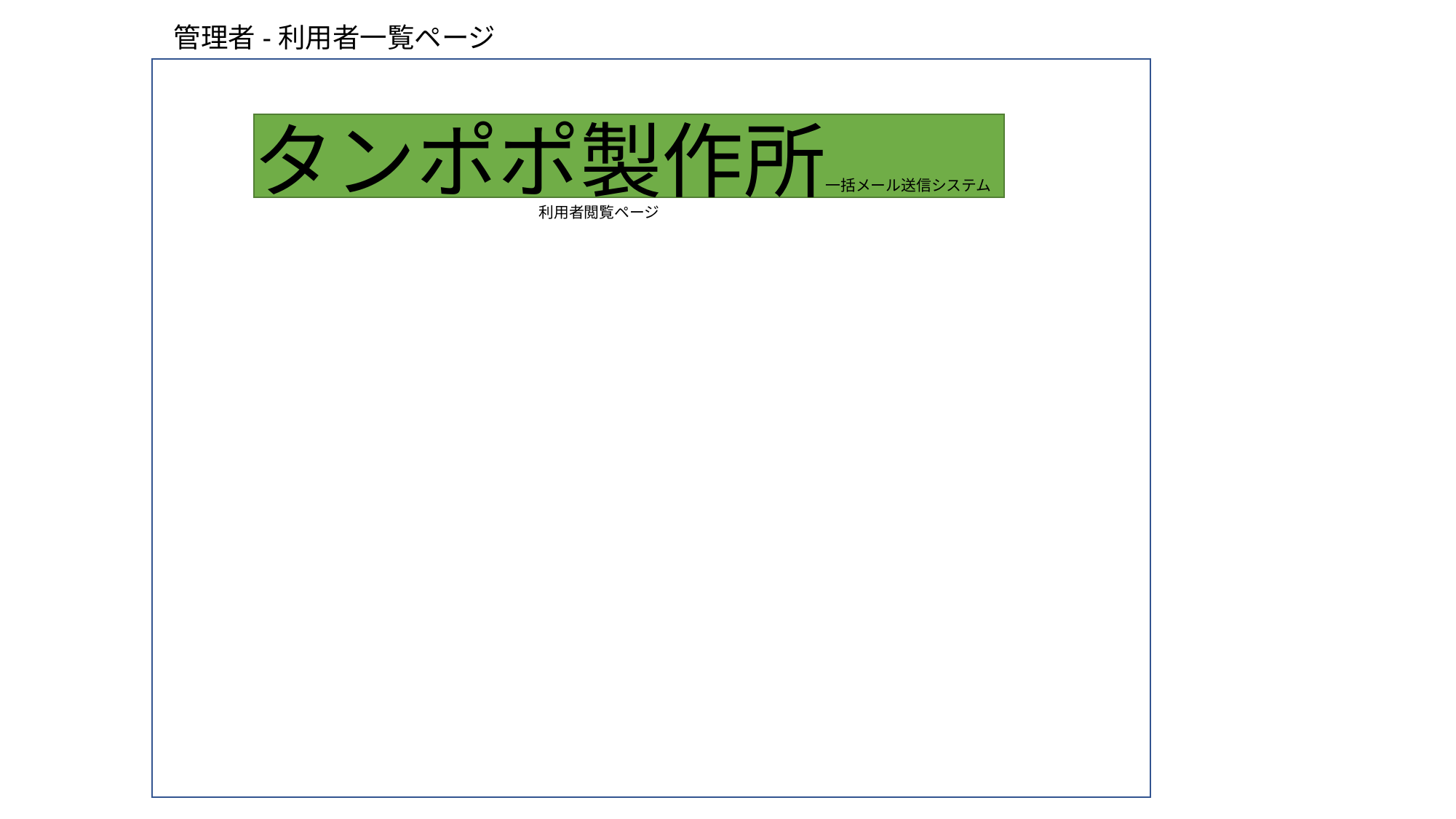

管理者-利用者一覧ページ

タンポポ製作所一括メール送信システム

利用者閲覧ページ